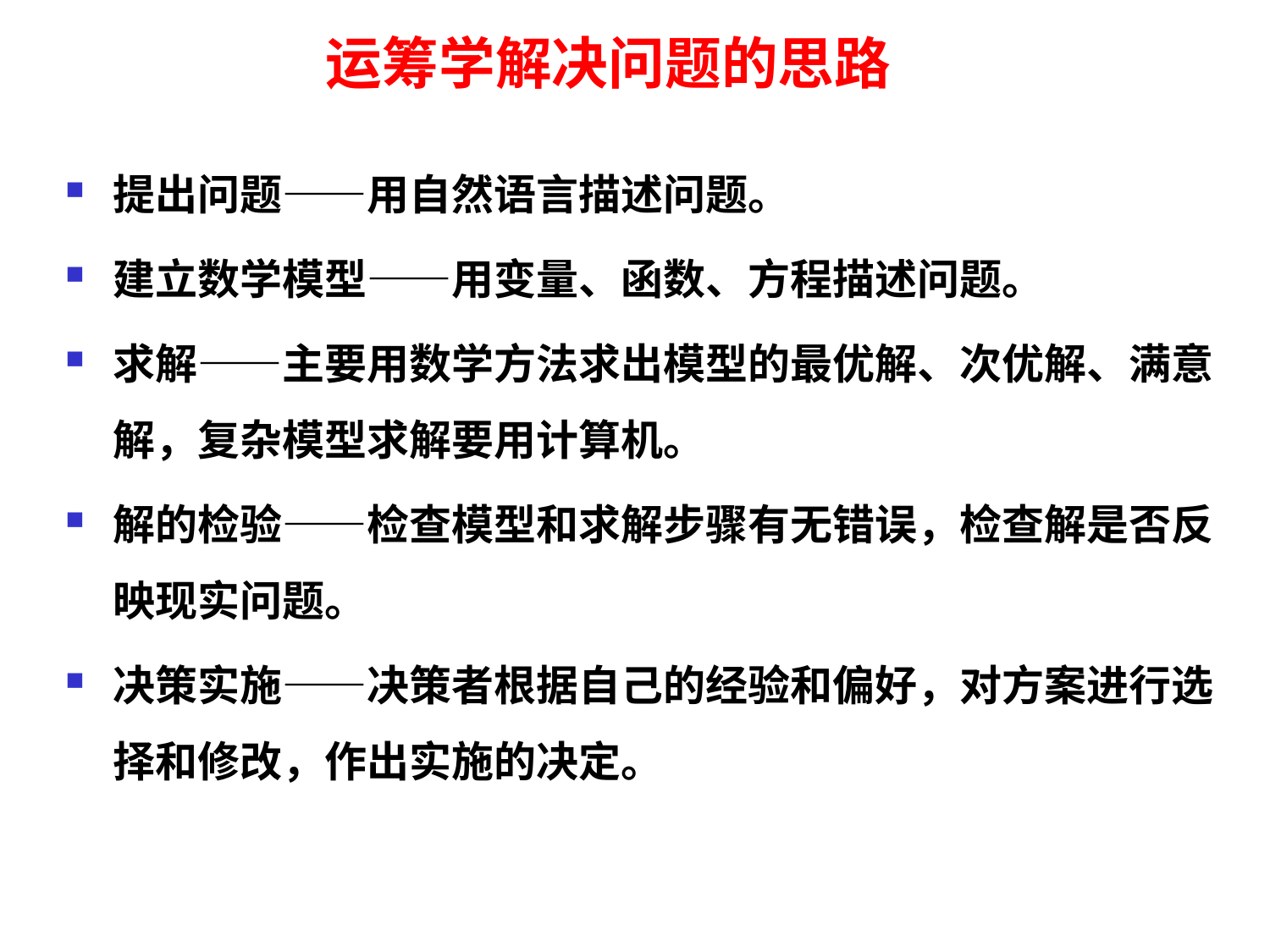

# 运筹学解决问题的思路
提出问题——用自然语言描述问题。
建立数学模型——用变量、函数、方程描述问题。
求解——主要用数学方法求出模型的最优解、次优解、满意解，复杂模型求解要用计算机。
解的检验——检查模型和求解步骤有无错误，检查解是否反映现实问题。
决策实施——决策者根据自己的经验和偏好，对方案进行选择和修改，作出实施的决定。